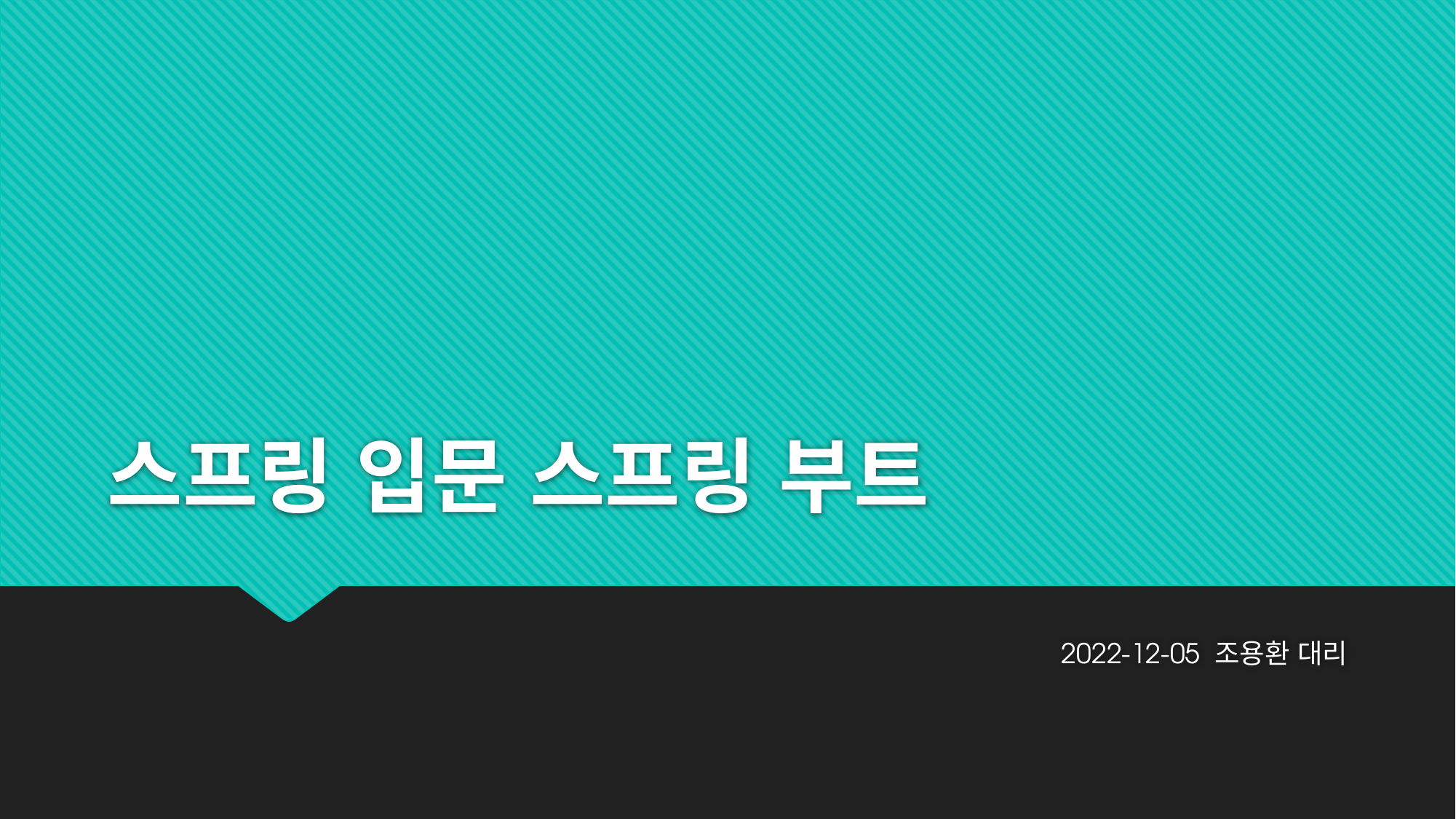

# 스프링 입문 스프링 부트
2022-12-05 조용환 대리